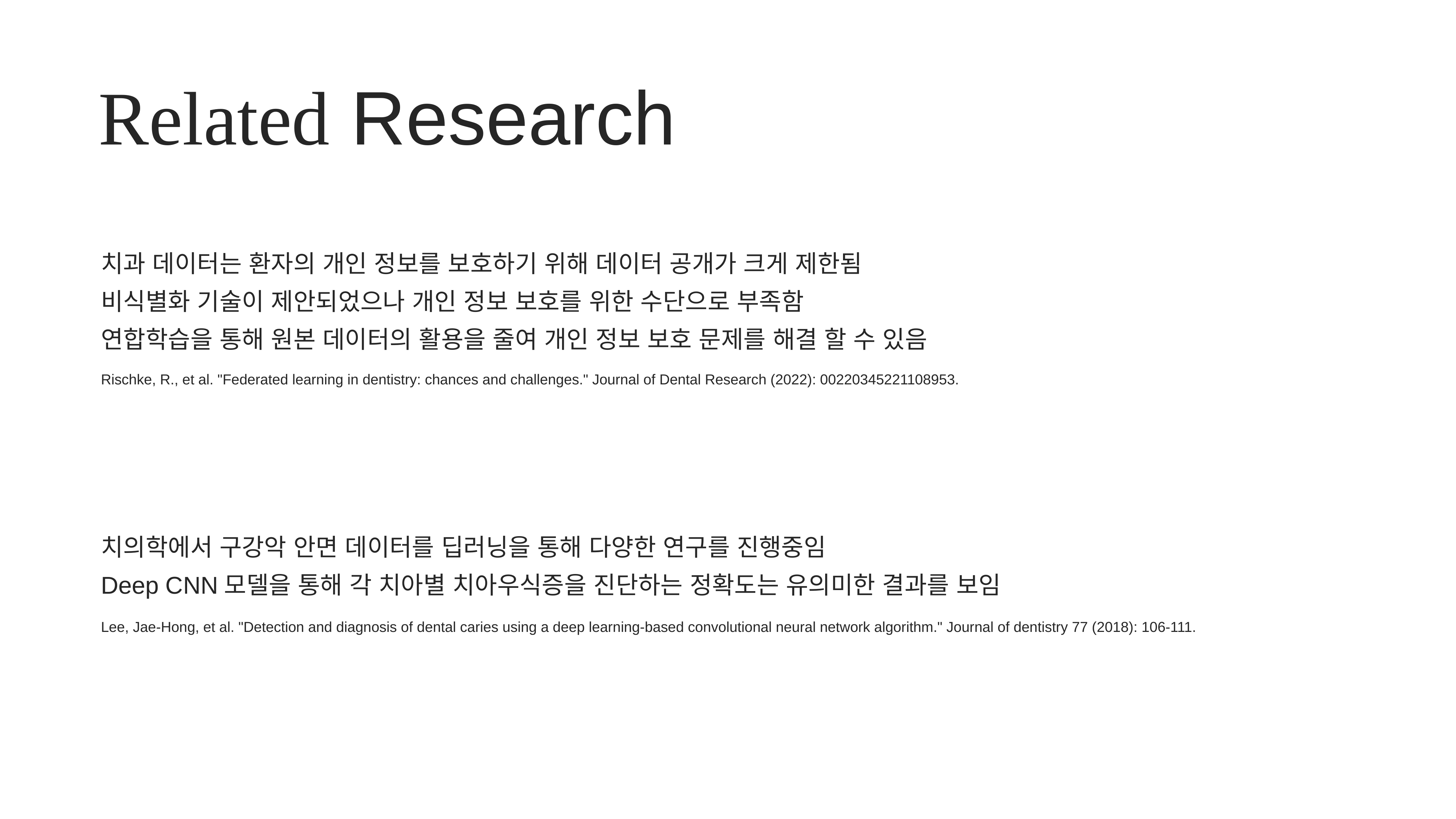

# Related Research
치과 데이터는 환자의 개인 정보를 보호하기 위해 데이터 공개가 크게 제한됨
비식별화 기술이 제안되었으나 개인 정보 보호를 위한 수단으로 부족함
연합학습을 통해 원본 데이터의 활용을 줄여 개인 정보 보호 문제를 해결 할 수 있음
Rischke, R., et al. "Federated learning in dentistry: chances and challenges." Journal of Dental Research (2022): 00220345221108953.
치의학에서 구강악 안면 데이터를 딥러닝을 통해 다양한 연구를 진행중임
Deep CNN모델을 통해 각 치아별 치아우식증을 진단하는 정확도는 유의미한 결과를 보임
Lee, Jae-Hong, et al. "Detection and diagnosis of dental caries using a deep learning-based convolutional neural network algorithm." Journal of dentistry 77 (2018): 106-111.